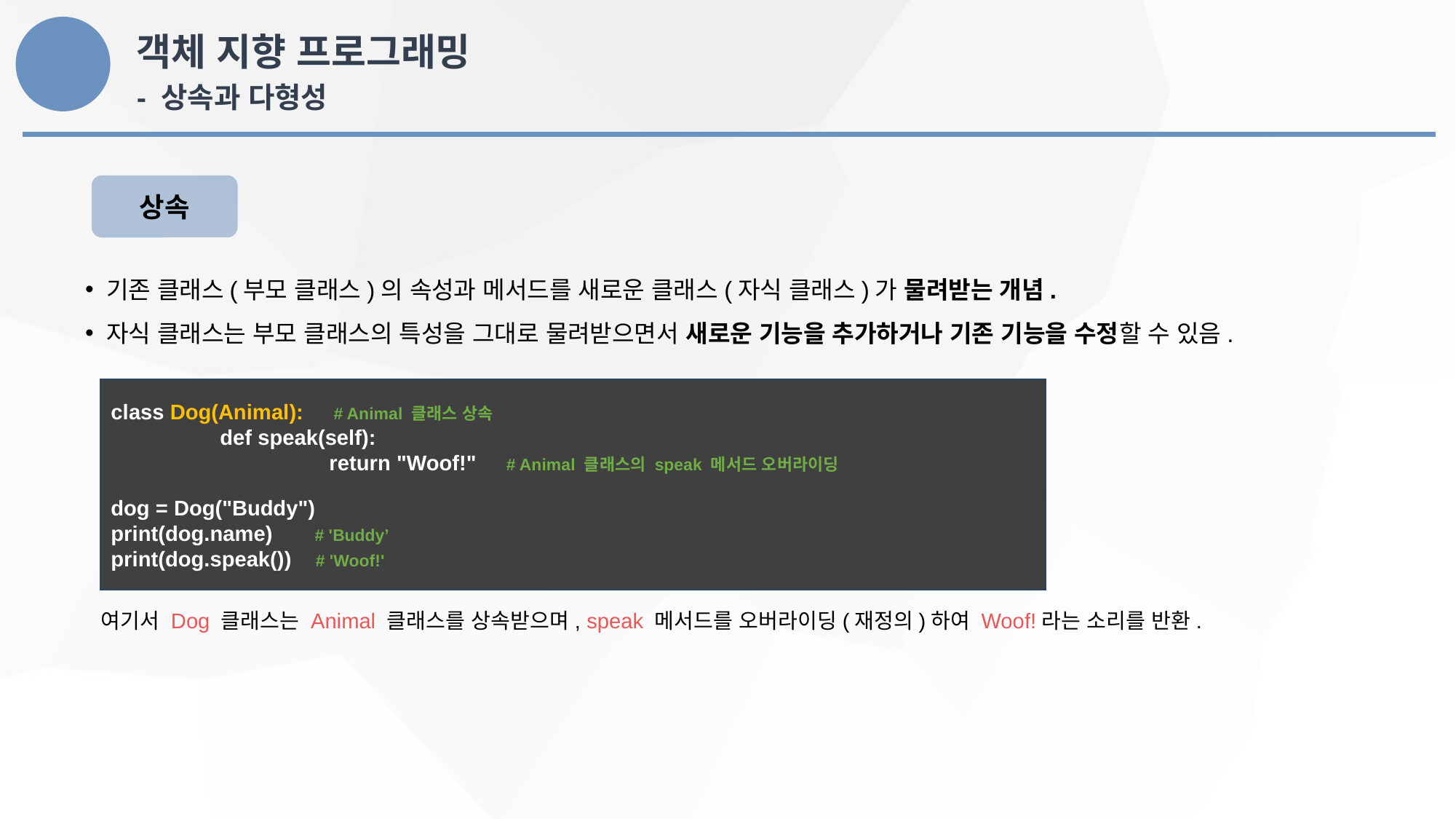

객체 지향 프로그래밍
- 상속과 다형성
상속
 기존 클래스(부모 클래스)의 속성과 메서드를 새로운 클래스(자식 클래스)가 물려받는 개념.
 자식 클래스는 부모 클래스의 특성을 그대로 물려받으면서 새로운 기능을 추가하거나 기존 기능을 수정할 수 있음.
class Dog(Animal):     # Animal 클래스 상속
	def speak(self):
		return "Woof!"     # Animal 클래스의 speak 메서드 오버라이딩

dog = Dog("Buddy")
print(dog.name)       # 'Buddy’
print(dog.speak())    # 'Woof!'
여기서 Dog 클래스는 Animal 클래스를 상속받으며, speak 메서드를 오버라이딩(재정의)하여 Woof!라는 소리를 반환.